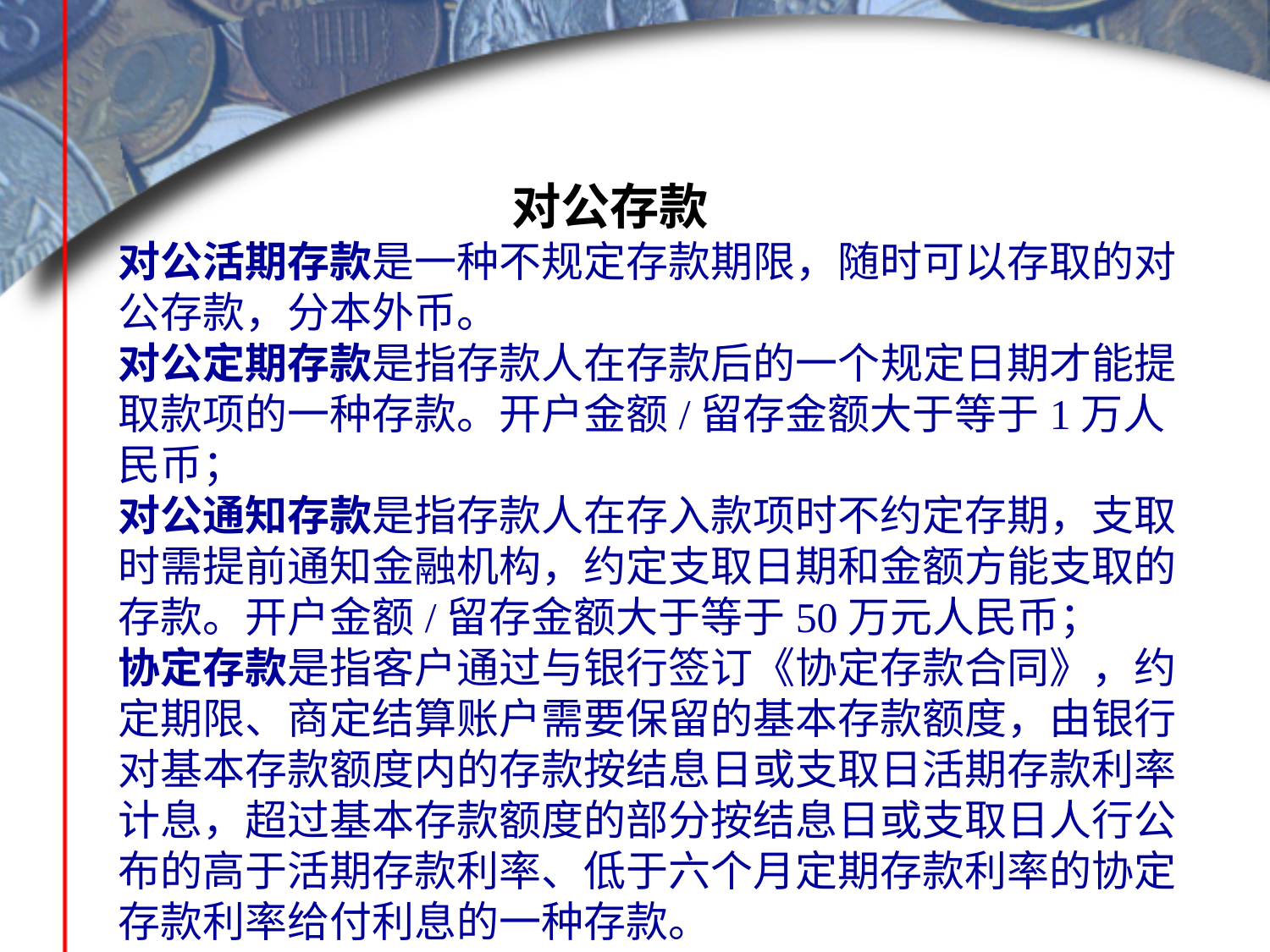

对公存款
对公活期存款是一种不规定存款期限，随时可以存取的对公存款，分本外币。
对公定期存款是指存款人在存款后的一个规定日期才能提取款项的一种存款。开户金额/留存金额大于等于1万人民币；
对公通知存款是指存款人在存入款项时不约定存期，支取时需提前通知金融机构，约定支取日期和金额方能支取的存款。开户金额/留存金额大于等于50万元人民币；
协定存款是指客户通过与银行签订《协定存款合同》，约定期限、商定结算账户需要保留的基本存款额度，由银行对基本存款额度内的存款按结息日或支取日活期存款利率计息，超过基本存款额度的部分按结息日或支取日人行公布的高于活期存款利率、低于六个月定期存款利率的协定存款利率给付利息的一种存款。